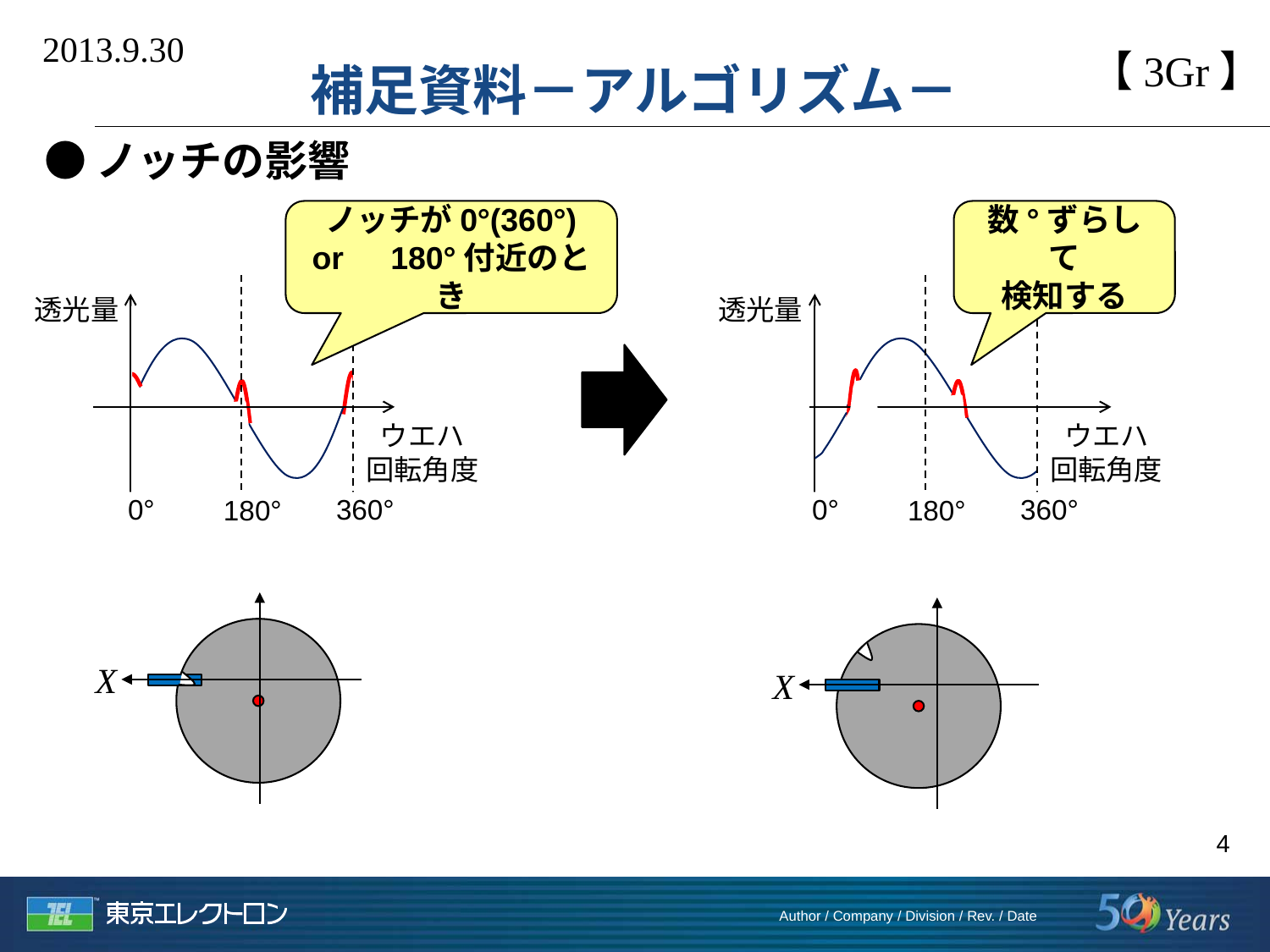

2013.9.30
【3Gr】
# 補足資料－アルゴリズム－
●ノッチの影響
ノッチが0°(360°)
or　180°付近のとき
数°ずらして
検知する
透光量
ウエハ
回転角度
0°
360°
180°
透光量

ウエハ
回転角度

0°
360°
180°

X
X

4